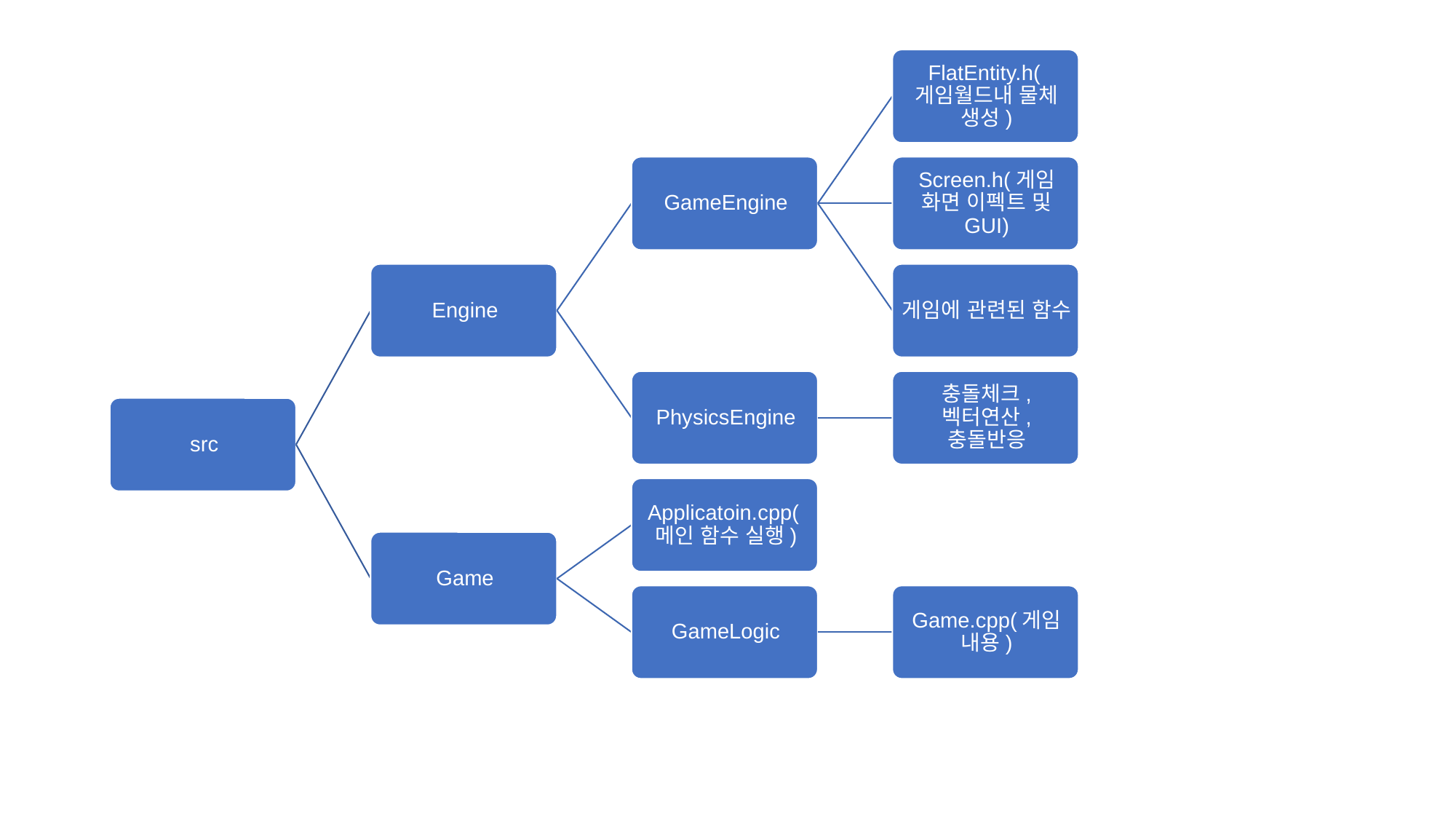

src

Engine

GameEngine

FlatEntity.h(게임월드내 물체 생성)

Screen.h(게임 화면 이펙트 및 GUI)

게임에 관련된 함수

PhysicsEngine

충돌체크, 벡터연산, 충돌반응

Game

Applicatoin.cpp(메인 함수 실행)

GameLogic

Game.cpp(게임 내용)